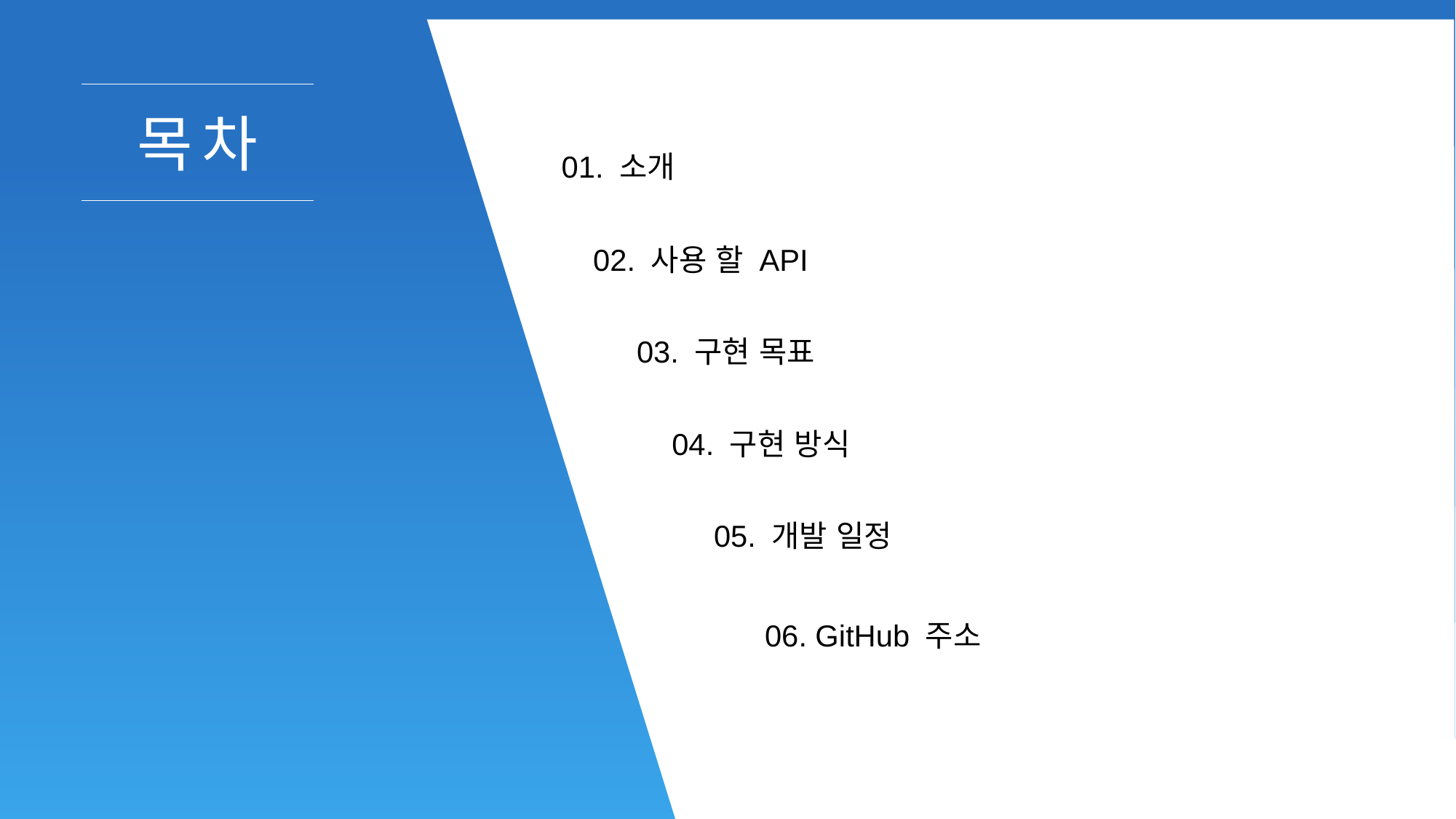

목차
01. 소개

02. 사용 할 API

03. 구현 목표

04. 구현 방식
05. 개발 일정
06. GitHub 주소